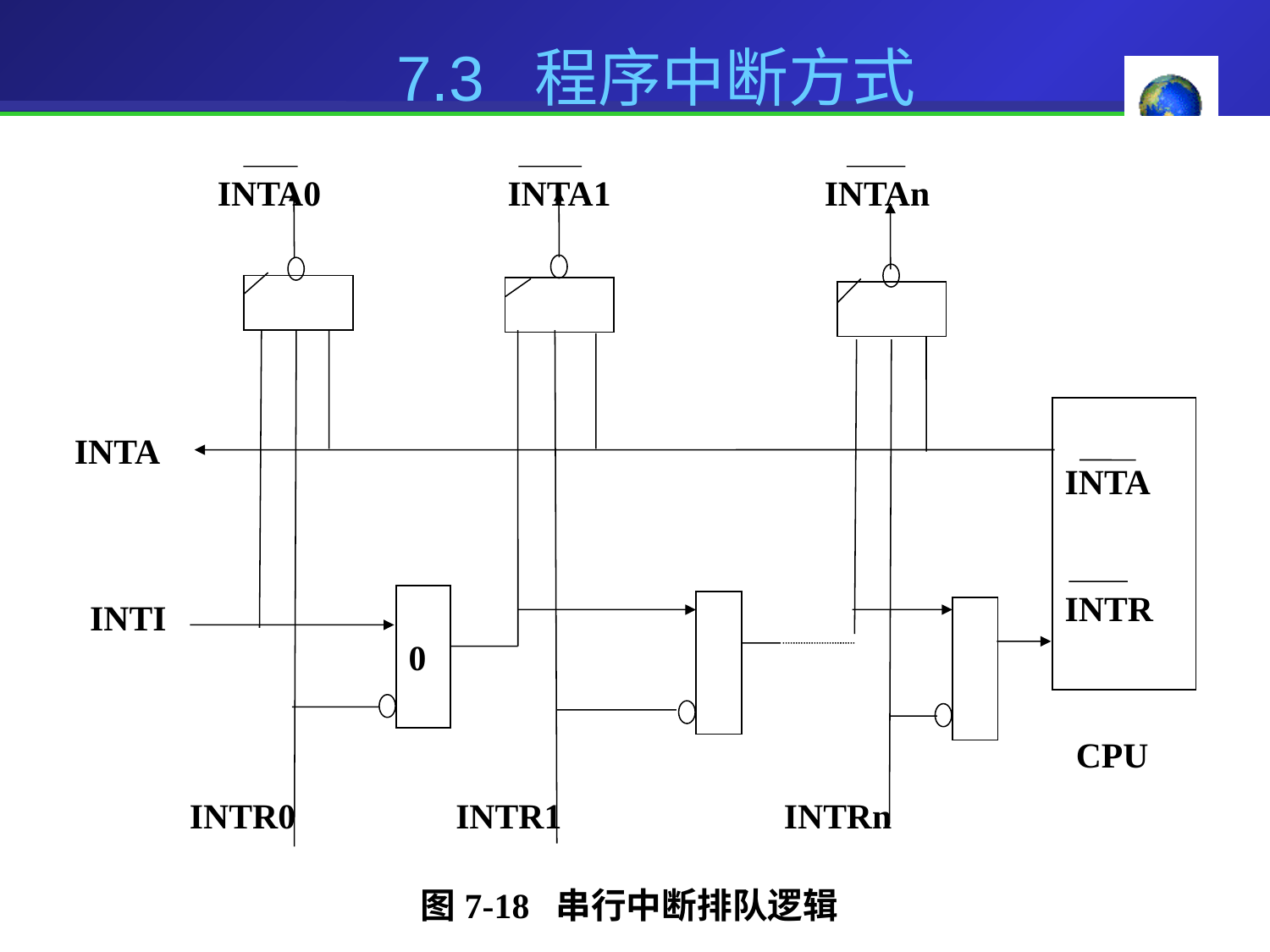

7.3  程序中断方式

INTA0                     INTA1                        INTAn

INTA

INTR

CPU
INTA

INTI
0

INTR0                  INTR1                         INTRn
图7-18  串行中断排队逻辑
60